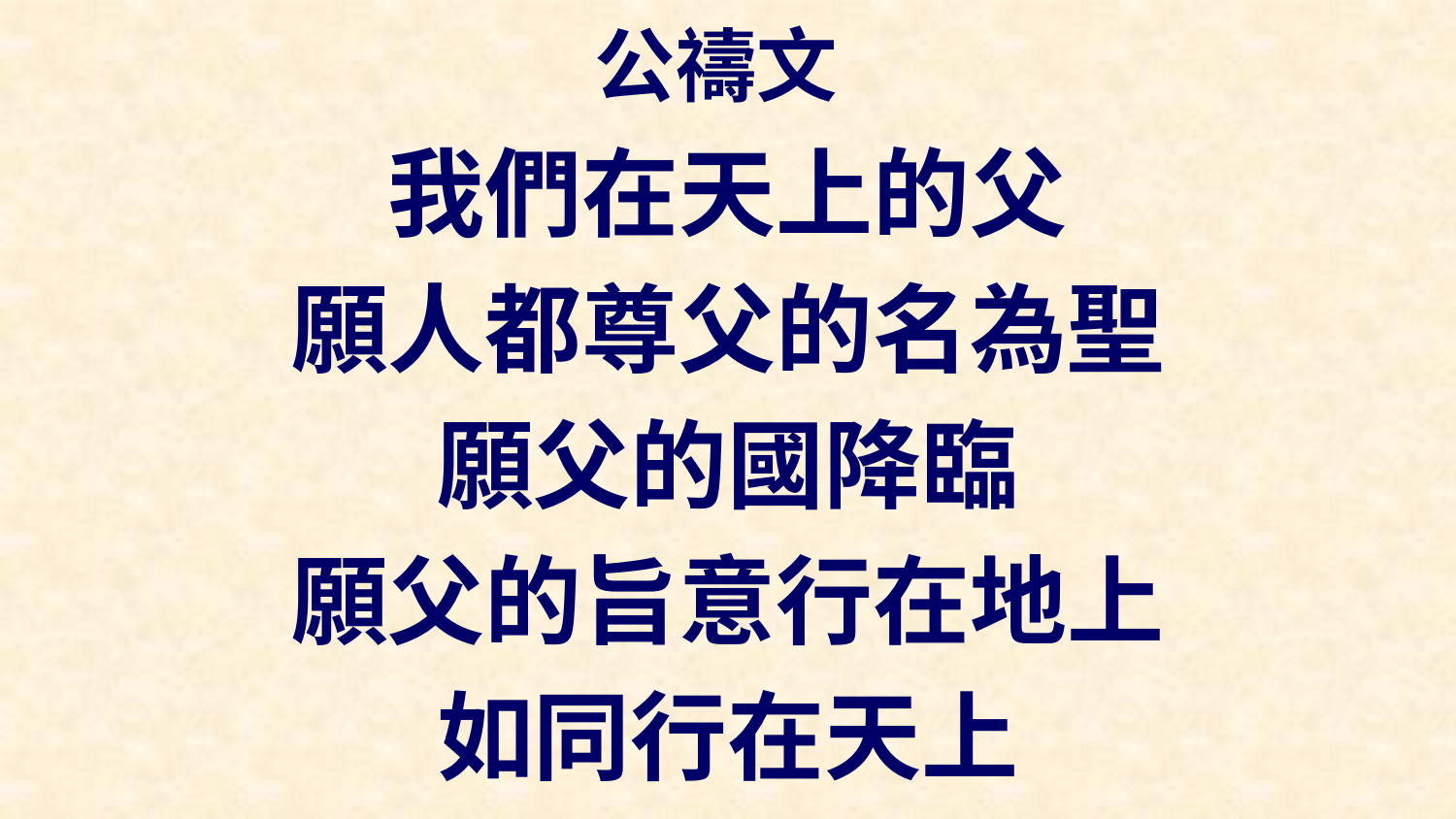

# 公禱文
我們在天上的父
願人都尊父的名為聖
願父的國降臨
願父的旨意行在地上
如同行在天上